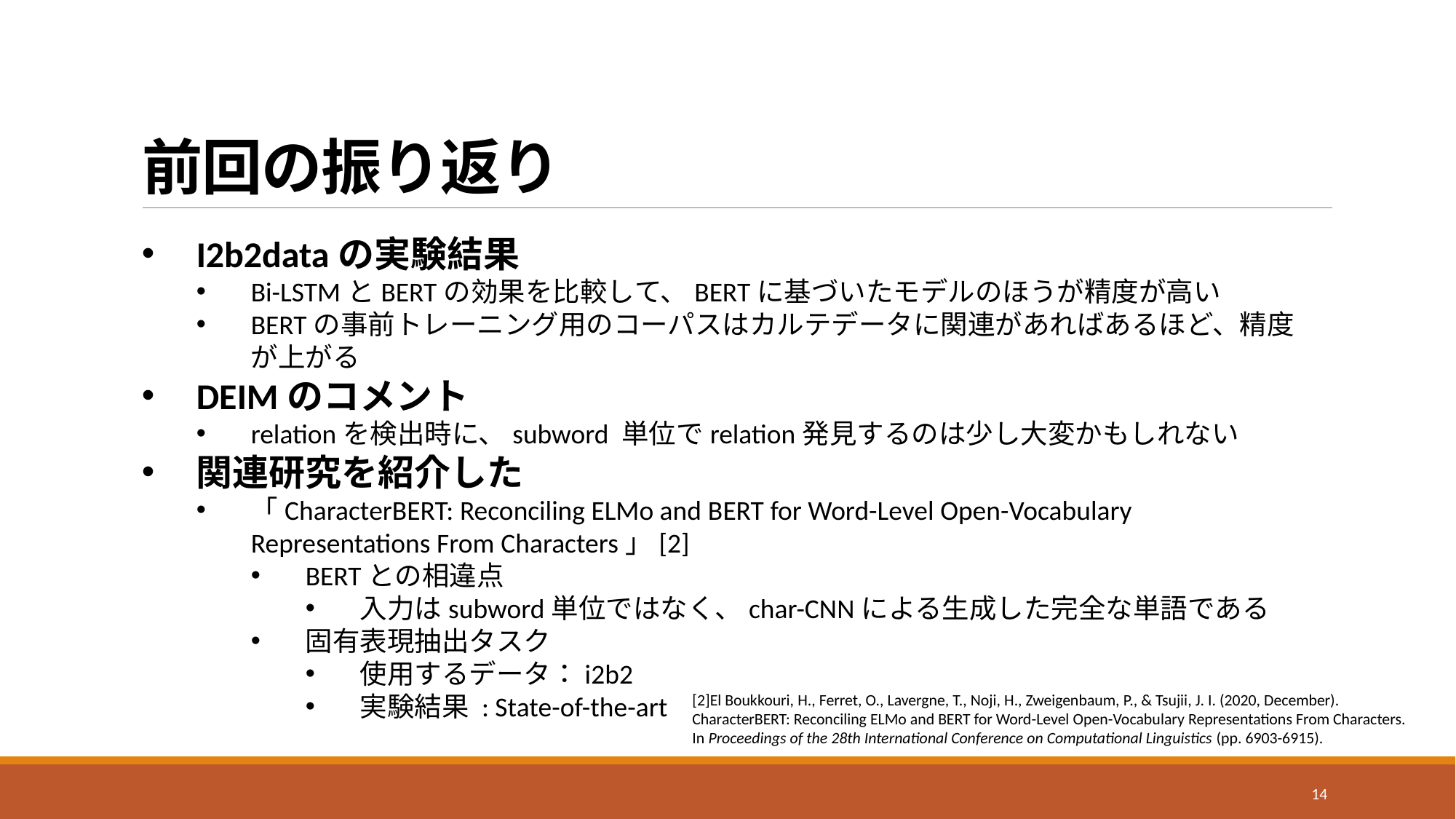

# 前回の振り返り
I2b2dataの実験結果
Bi-LSTMとBERTの効果を比較して、BERTに基づいたモデルのほうが精度が高い
BERTの事前トレーニング用のコーパスはカルテデータに関連があればあるほど、精度が上がる
DEIMのコメント
relationを検出時に、subword 単位でrelation発見するのは少し大変かもしれない
関連研究を紹介した
「CharacterBERT: Reconciling ELMo and BERT for Word-Level Open-Vocabulary Representations From Characters」[2]
BERTとの相違点
入力はsubword単位ではなく、char-CNNによる生成した完全な単語である
固有表現抽出タスク
使用するデータ：i2b2
実験結果 : State-of-the-art

[2]El Boukkouri, H., Ferret, O., Lavergne, T., Noji, H., Zweigenbaum, P., & Tsujii, J. I. (2020, December). CharacterBERT: Reconciling ELMo and BERT for Word-Level Open-Vocabulary Representations From Characters. In Proceedings of the 28th International Conference on Computational Linguistics (pp. 6903-6915).
14